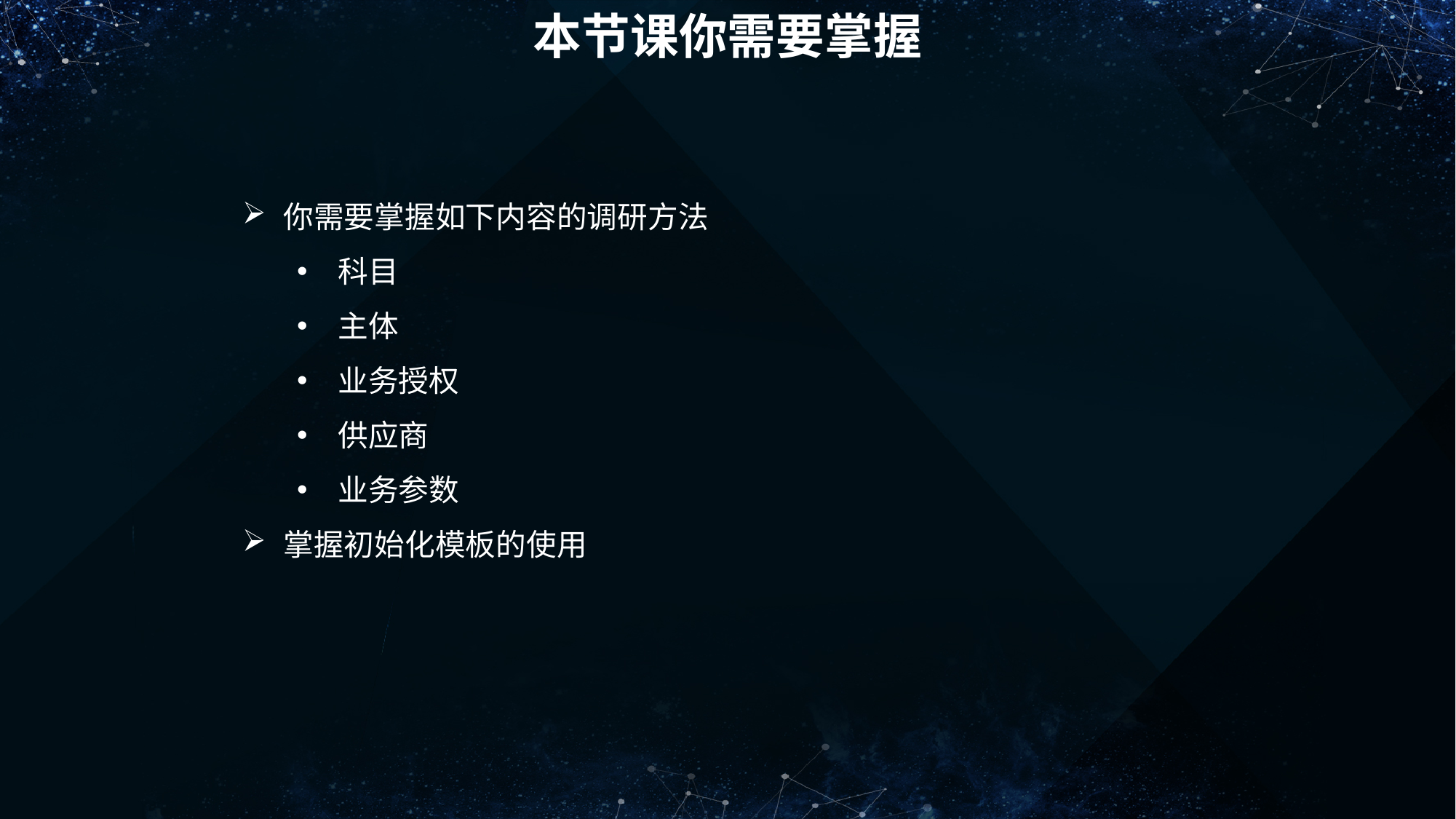

本节课你需要掌握
你需要掌握如下内容的调研方法
科目
主体
业务授权
供应商
业务参数
掌握初始化模板的使用